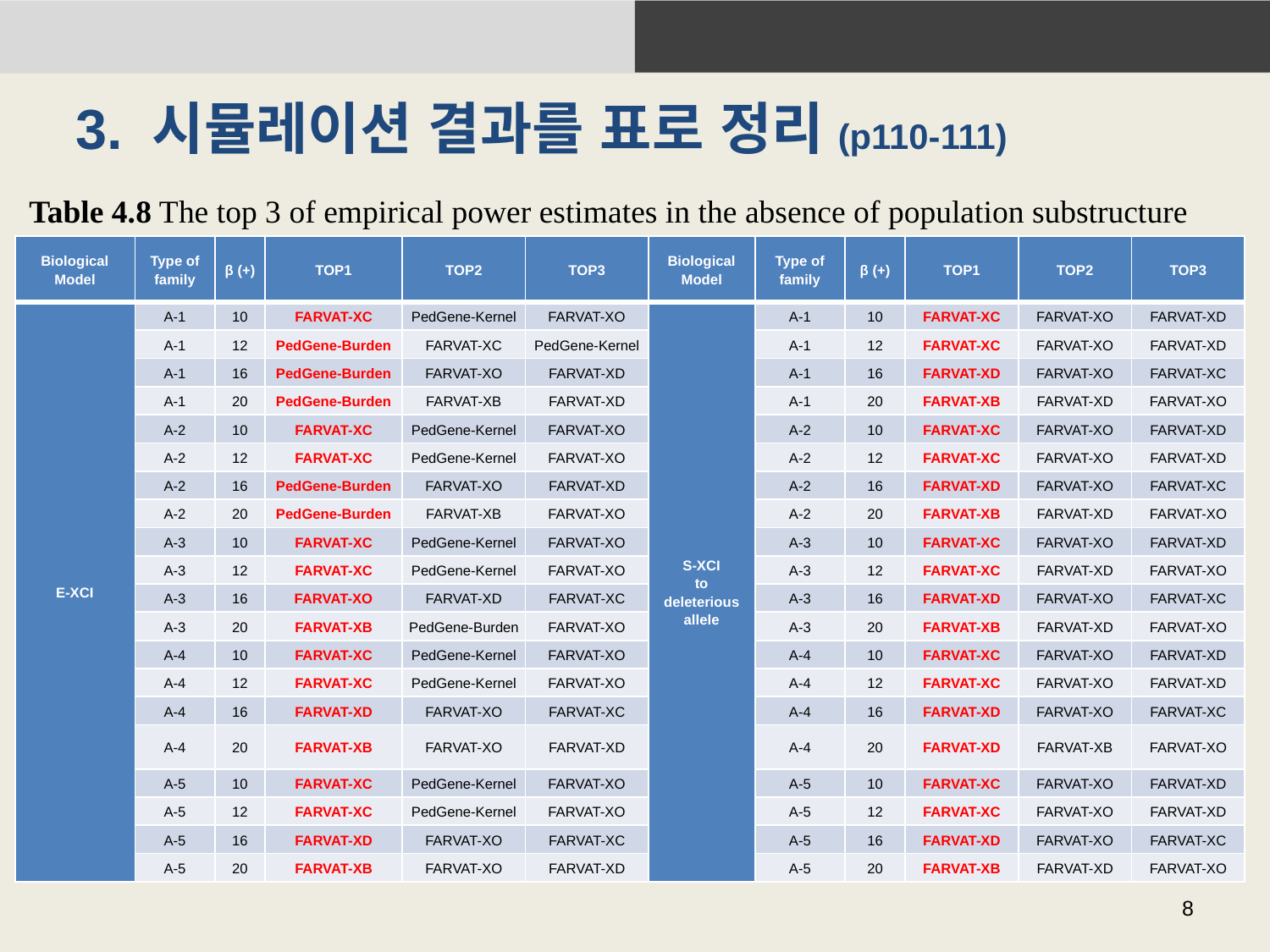

# 3. 시뮬레이션 결과를 표로 정리(p110-111)
Table 4.8 The top 3 of empirical power estimates in the absence of population substructure
| Biological Model | Type of family | β (+) | TOP1 | TOP2 | TOP3 | Biological Model | Type of family | β (+) | TOP1 | TOP2 | TOP3 |
| --- | --- | --- | --- | --- | --- | --- | --- | --- | --- | --- | --- |
| E-XCI | A-1 | 10 | FARVAT-XC | PedGene-Kernel | FARVAT-XO | S-XCI to deleterious allele | A-1 | 10 | FARVAT-XC | FARVAT-XO | FARVAT-XD |
|  | A-1 | 12 | PedGene-Burden | FARVAT-XC | PedGene-Kernel |  | A-1 | 12 | FARVAT-XC | FARVAT-XO | FARVAT-XD |
|  | A-1 | 16 | PedGene-Burden | FARVAT-XO | FARVAT-XD |  | A-1 | 16 | FARVAT-XD | FARVAT-XO | FARVAT-XC |
|  | A-1 | 20 | PedGene-Burden | FARVAT-XB | FARVAT-XD |  | A-1 | 20 | FARVAT-XB | FARVAT-XD | FARVAT-XO |
|  | A-2 | 10 | FARVAT-XC | PedGene-Kernel | FARVAT-XO |  | A-2 | 10 | FARVAT-XC | FARVAT-XO | FARVAT-XD |
|  | A-2 | 12 | FARVAT-XC | PedGene-Kernel | FARVAT-XO |  | A-2 | 12 | FARVAT-XC | FARVAT-XO | FARVAT-XD |
|  | A-2 | 16 | PedGene-Burden | FARVAT-XO | FARVAT-XD |  | A-2 | 16 | FARVAT-XD | FARVAT-XO | FARVAT-XC |
|  | A-2 | 20 | PedGene-Burden | FARVAT-XB | FARVAT-XO |  | A-2 | 20 | FARVAT-XB | FARVAT-XD | FARVAT-XO |
|  | A-3 | 10 | FARVAT-XC | PedGene-Kernel | FARVAT-XO |  | A-3 | 10 | FARVAT-XC | FARVAT-XO | FARVAT-XD |
|  | A-3 | 12 | FARVAT-XC | PedGene-Kernel | FARVAT-XO |  | A-3 | 12 | FARVAT-XC | FARVAT-XD | FARVAT-XO |
|  | A-3 | 16 | FARVAT-XO | FARVAT-XD | FARVAT-XC |  | A-3 | 16 | FARVAT-XD | FARVAT-XO | FARVAT-XC |
|  | A-3 | 20 | FARVAT-XB | PedGene-Burden | FARVAT-XO |  | A-3 | 20 | FARVAT-XB | FARVAT-XD | FARVAT-XO |
|  | A-4 | 10 | FARVAT-XC | PedGene-Kernel | FARVAT-XO |  | A-4 | 10 | FARVAT-XC | FARVAT-XO | FARVAT-XD |
|  | A-4 | 12 | FARVAT-XC | PedGene-Kernel | FARVAT-XO |  | A-4 | 12 | FARVAT-XC | FARVAT-XO | FARVAT-XD |
|  | A-4 | 16 | FARVAT-XD | FARVAT-XO | FARVAT-XC |  | A-4 | 16 | FARVAT-XD | FARVAT-XO | FARVAT-XC |
|  | A-4 | 20 | FARVAT-XB | FARVAT-XO | FARVAT-XD |  | A-4 | 20 | FARVAT-XD | FARVAT-XB | FARVAT-XO |
|  | A-5 | 10 | FARVAT-XC | PedGene-Kernel | FARVAT-XO |  | A-5 | 10 | FARVAT-XC | FARVAT-XO | FARVAT-XD |
|  | A-5 | 12 | FARVAT-XC | PedGene-Kernel | FARVAT-XO |  | A-5 | 12 | FARVAT-XC | FARVAT-XO | FARVAT-XD |
|  | A-5 | 16 | FARVAT-XD | FARVAT-XO | FARVAT-XC |  | A-5 | 16 | FARVAT-XD | FARVAT-XO | FARVAT-XC |
|  | A-5 | 20 | FARVAT-XB | FARVAT-XO | FARVAT-XD |  | A-5 | 20 | FARVAT-XB | FARVAT-XD | FARVAT-XO |
8